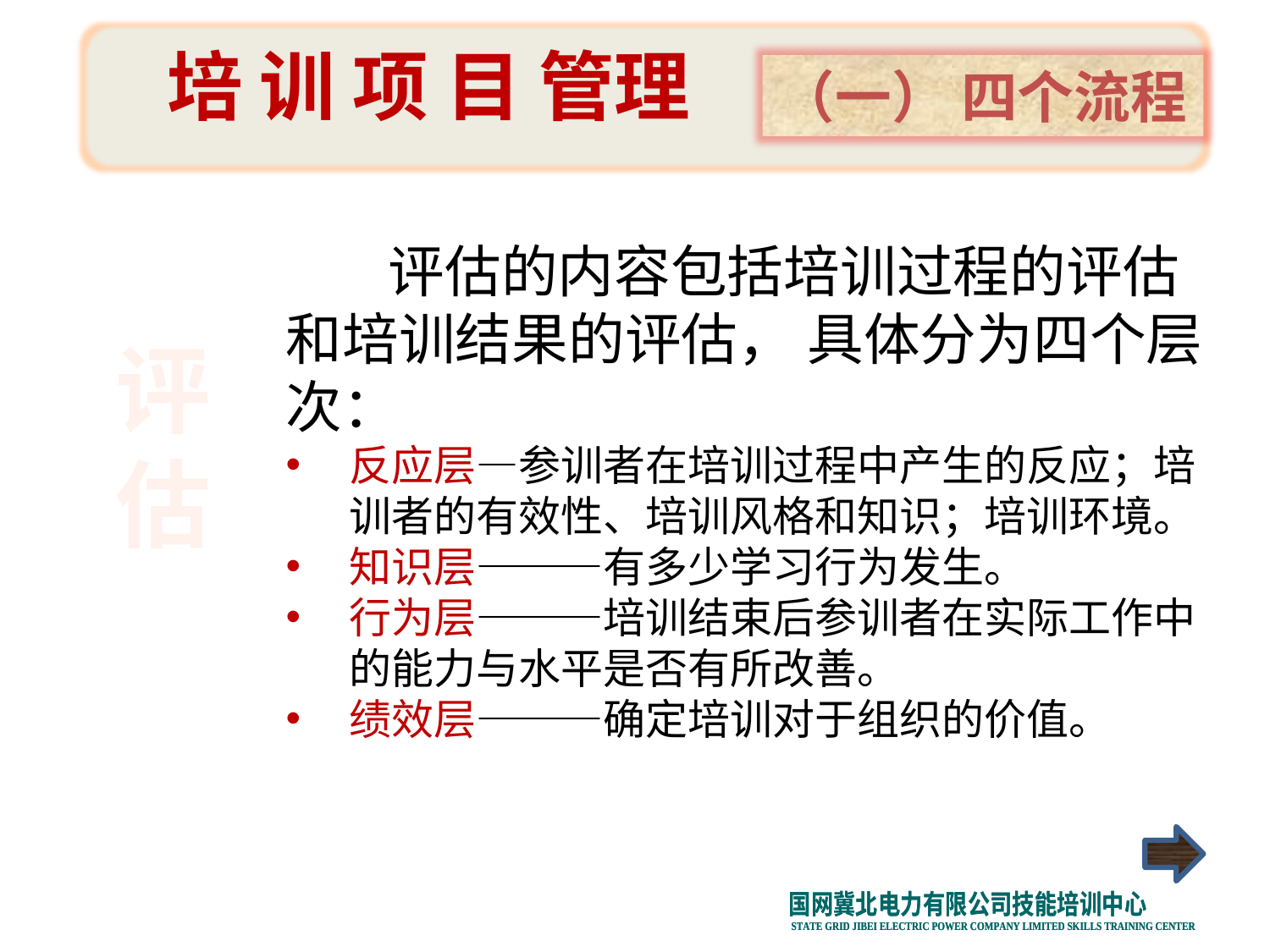

培 训 项 目 管理
（一） 四个流程
某电信行业岗前培训计划
       评估的内容包括培训过程的评估和培训结果的评估， 具体分为四个层次：
反应层—参训者在培训过程中产生的反应；培训者的有效性、培训风格和知识；培训环境。
知识层———有多少学习行为发生。
行为层———培训结束后参训者在实际工作中的能力与水平是否有所改善。
绩效层———确定培训对于组织的价值。

教

材

开

发

评估